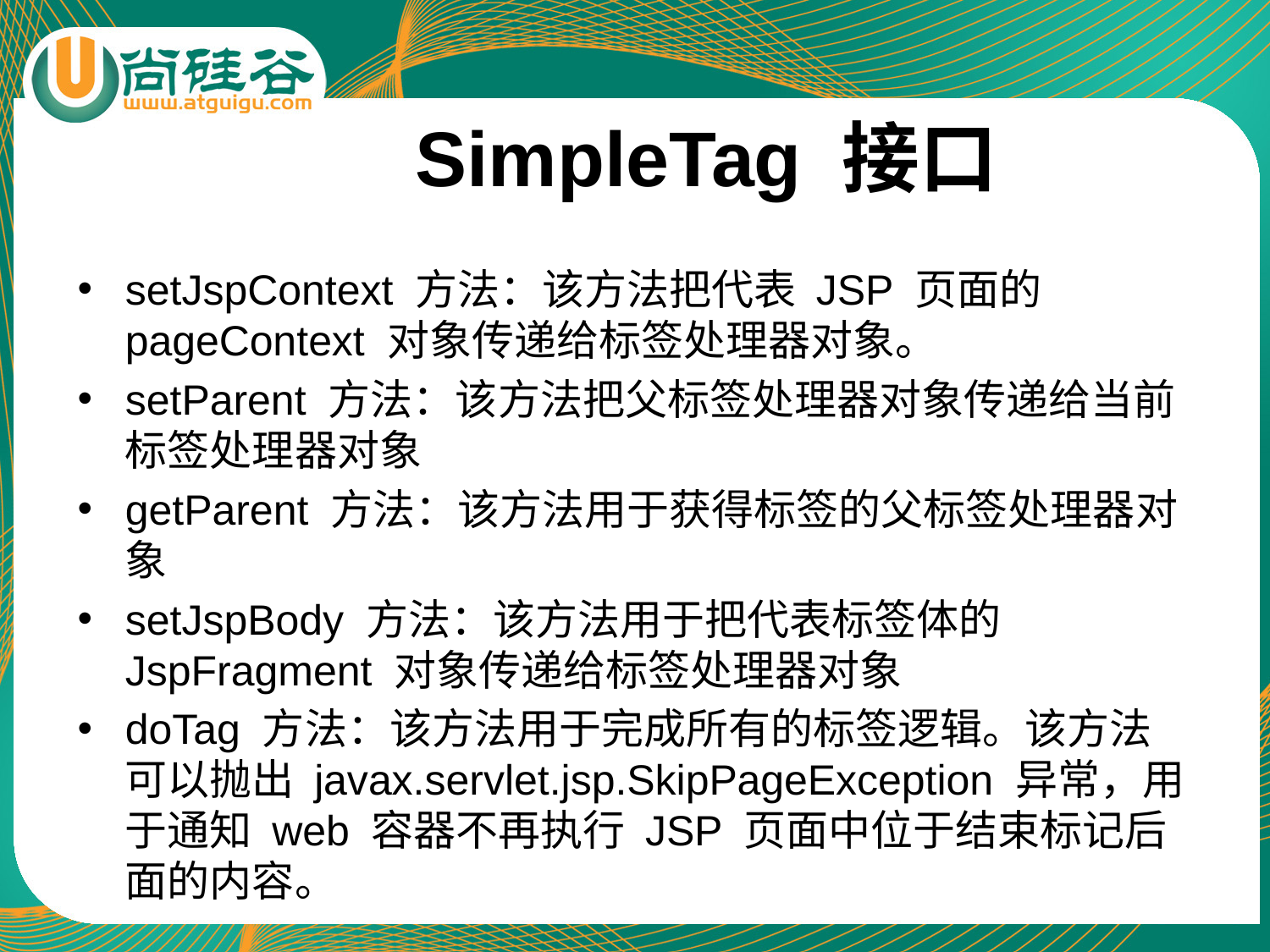

# SimpleTag 接口
setJspContext 方法：该方法把代表 JSP 页面的 pageContext 对象传递给标签处理器对象。
setParent 方法：该方法把父标签处理器对象传递给当前标签处理器对象
getParent 方法：该方法用于获得标签的父标签处理器对象
setJspBody 方法：该方法用于把代表标签体的 JspFragment 对象传递给标签处理器对象
doTag 方法：该方法用于完成所有的标签逻辑。该方法可以抛出 javax.servlet.jsp.SkipPageException 异常，用于通知 web 容器不再执行 JSP 页面中位于结束标记后面的内容。